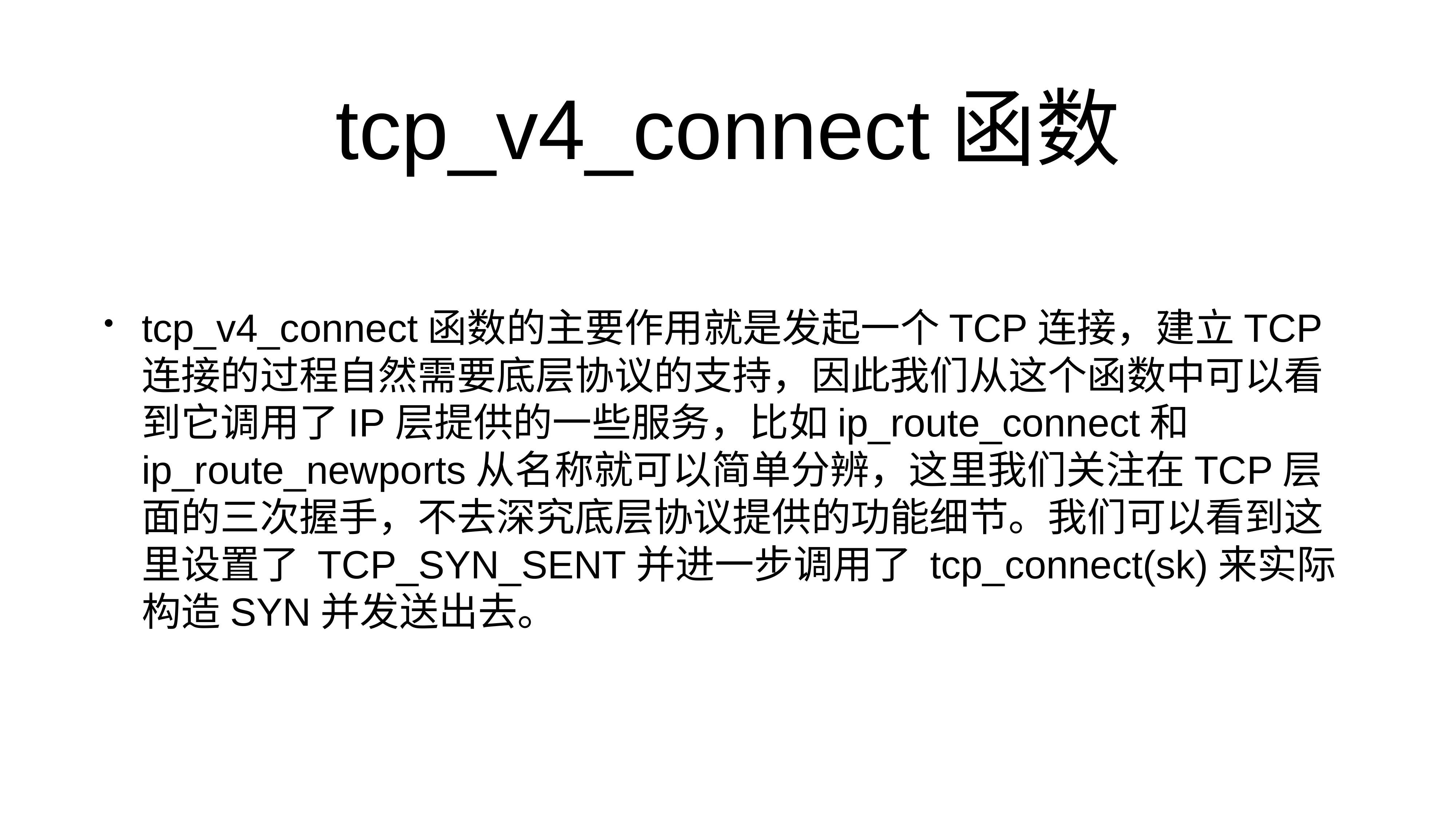

# tcp_v4_connect函数
tcp_v4_connect函数的主要作用就是发起一个TCP连接，建立TCP连接的过程自然需要底层协议的支持，因此我们从这个函数中可以看到它调用了IP层提供的一些服务，比如ip_route_connect和ip_route_newports从名称就可以简单分辨，这里我们关注在TCP层面的三次握手，不去深究底层协议提供的功能细节。我们可以看到这里设置了 TCP_SYN_SENT并进一步调用了 tcp_connect(sk)来实际构造SYN并发送出去。